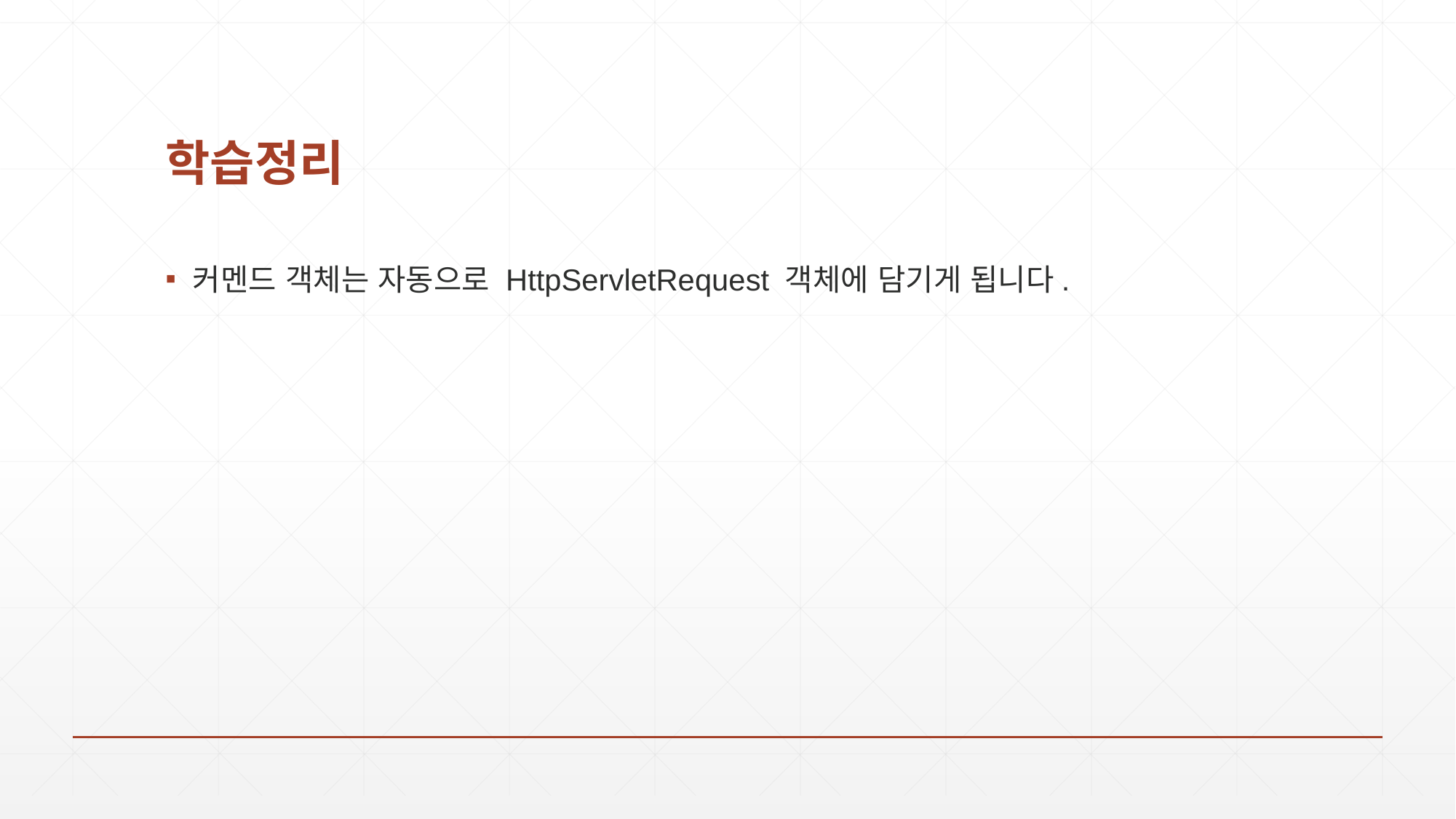

# 학습정리
커멘드 객체는 자동으로 HttpServletRequest 객체에 담기게 됩니다.